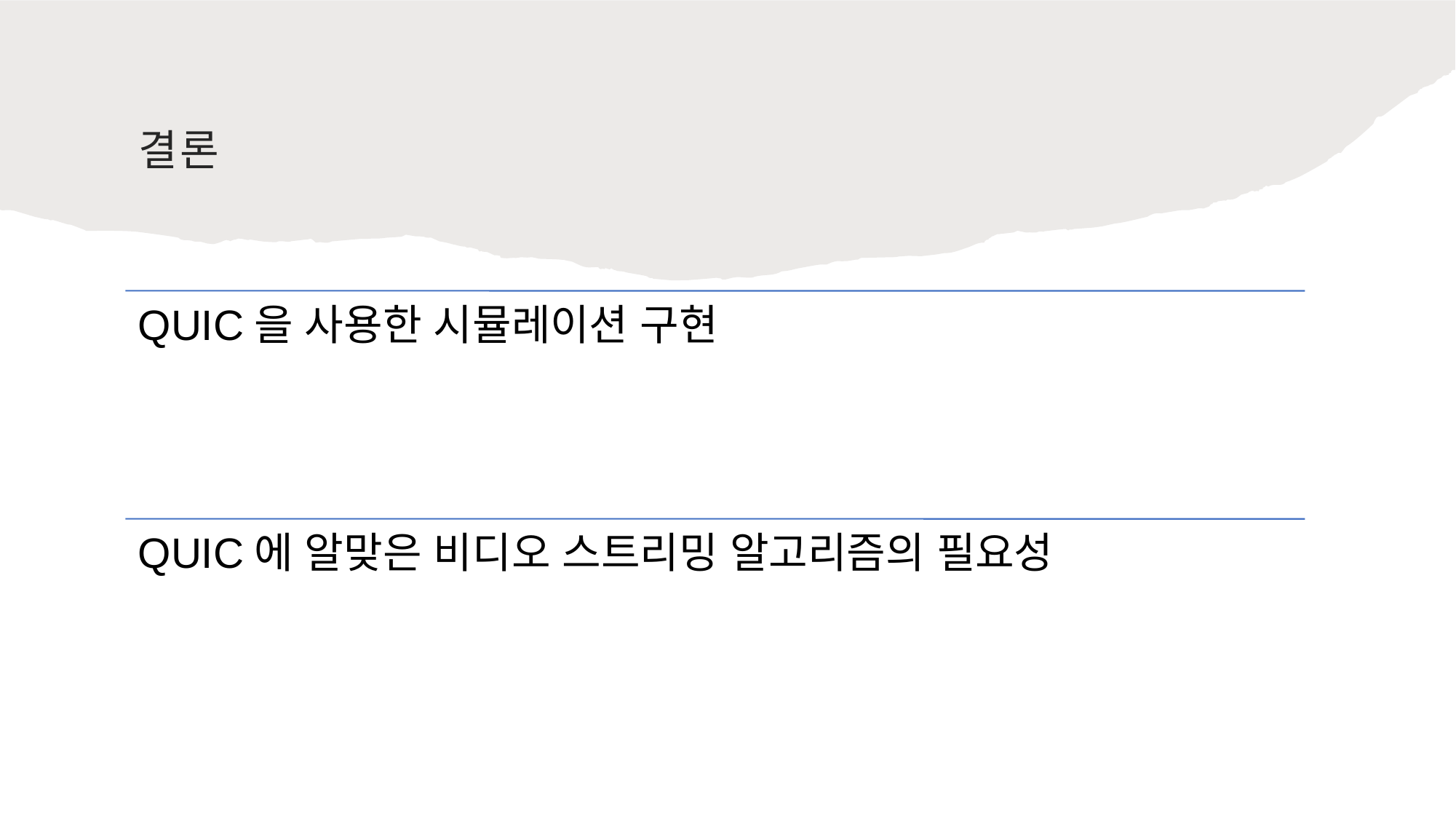

# 결론
QUIC을 사용한 시뮬레이션 구현
QUIC에 알맞은 비디오 스트리밍 알고리즘의 필요성